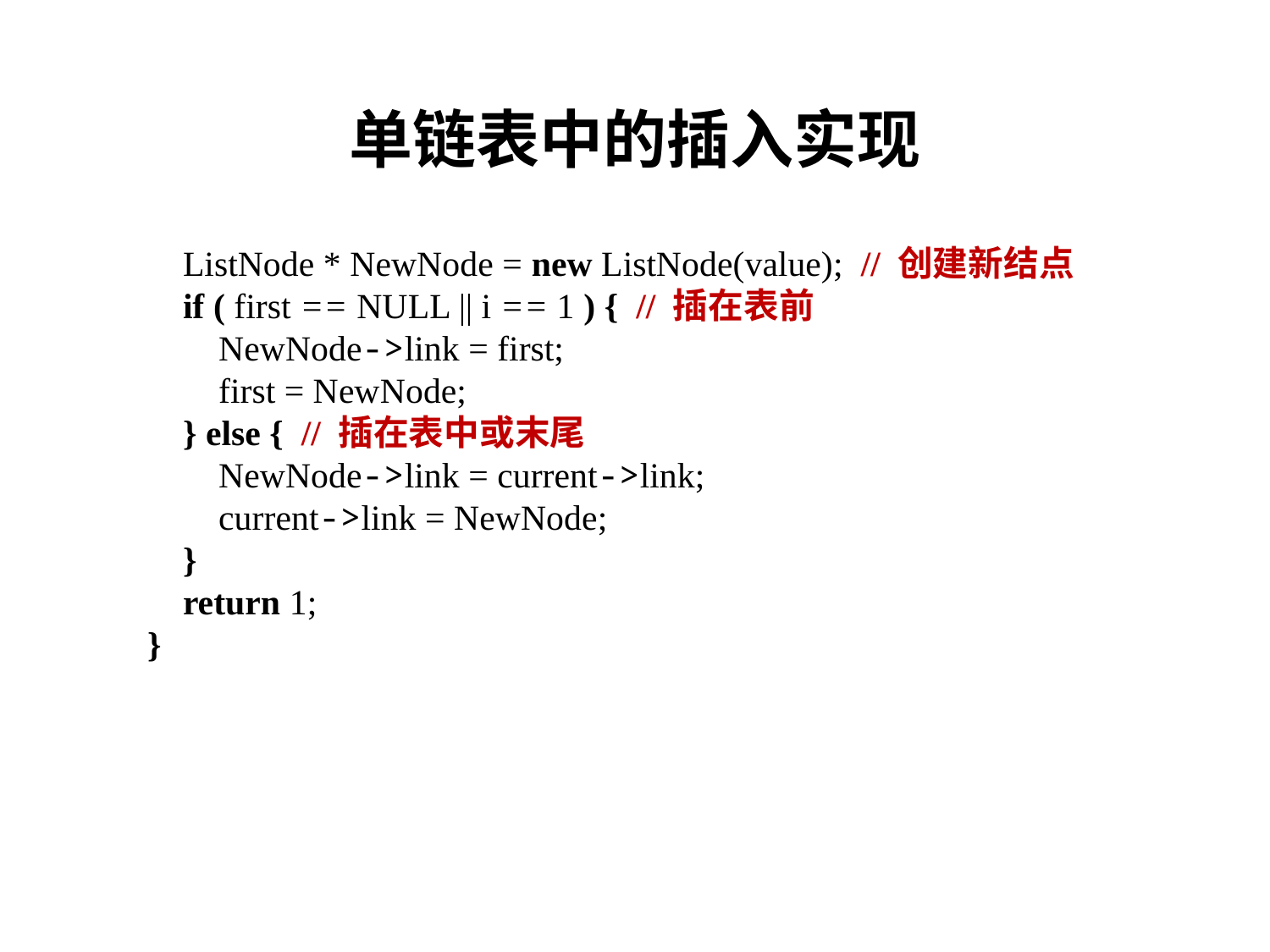

# 单链表中的插入实现
    ListNode * NewNode = new ListNode(value);  // 创建新结点
    if ( first == NULL || i == 1 ) {  // 插在表前
        NewNode->link = first;
        first = NewNode;
    } else {  // 插在表中或末尾
        NewNode->link = current->link;
        current->link = NewNode;
    }
    return 1;
}